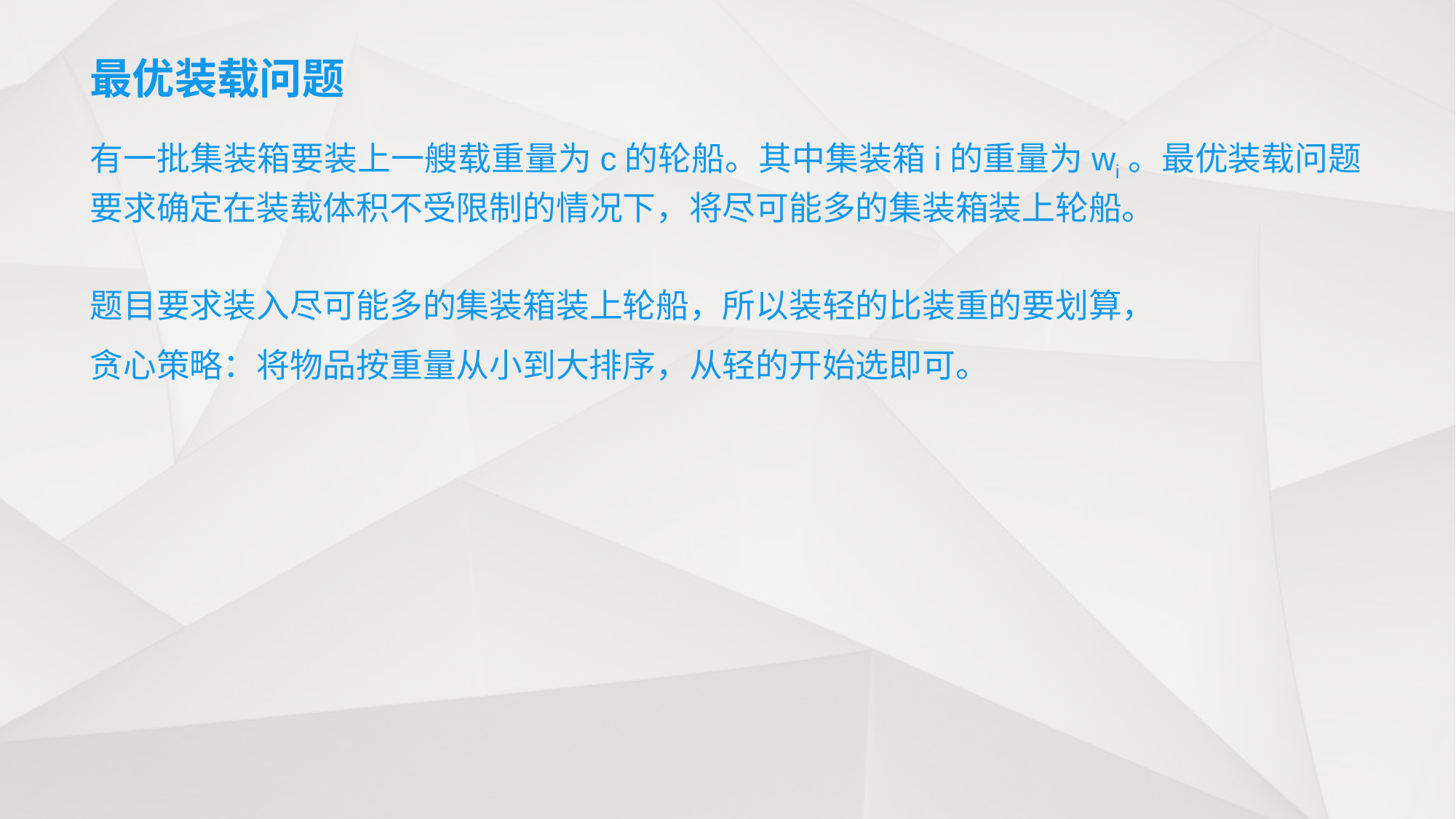

# 最优装载问题
有一批集装箱要装上一艘载重量为c的轮船。其中集装箱i的重量为wi。最优装载问题要求确定在装载体积不受限制的情况下，将尽可能多的集装箱装上轮船。
题目要求装入尽可能多的集装箱装上轮船，所以装轻的比装重的要划算，
贪心策略：将物品按重量从小到大排序，从轻的开始选即可。